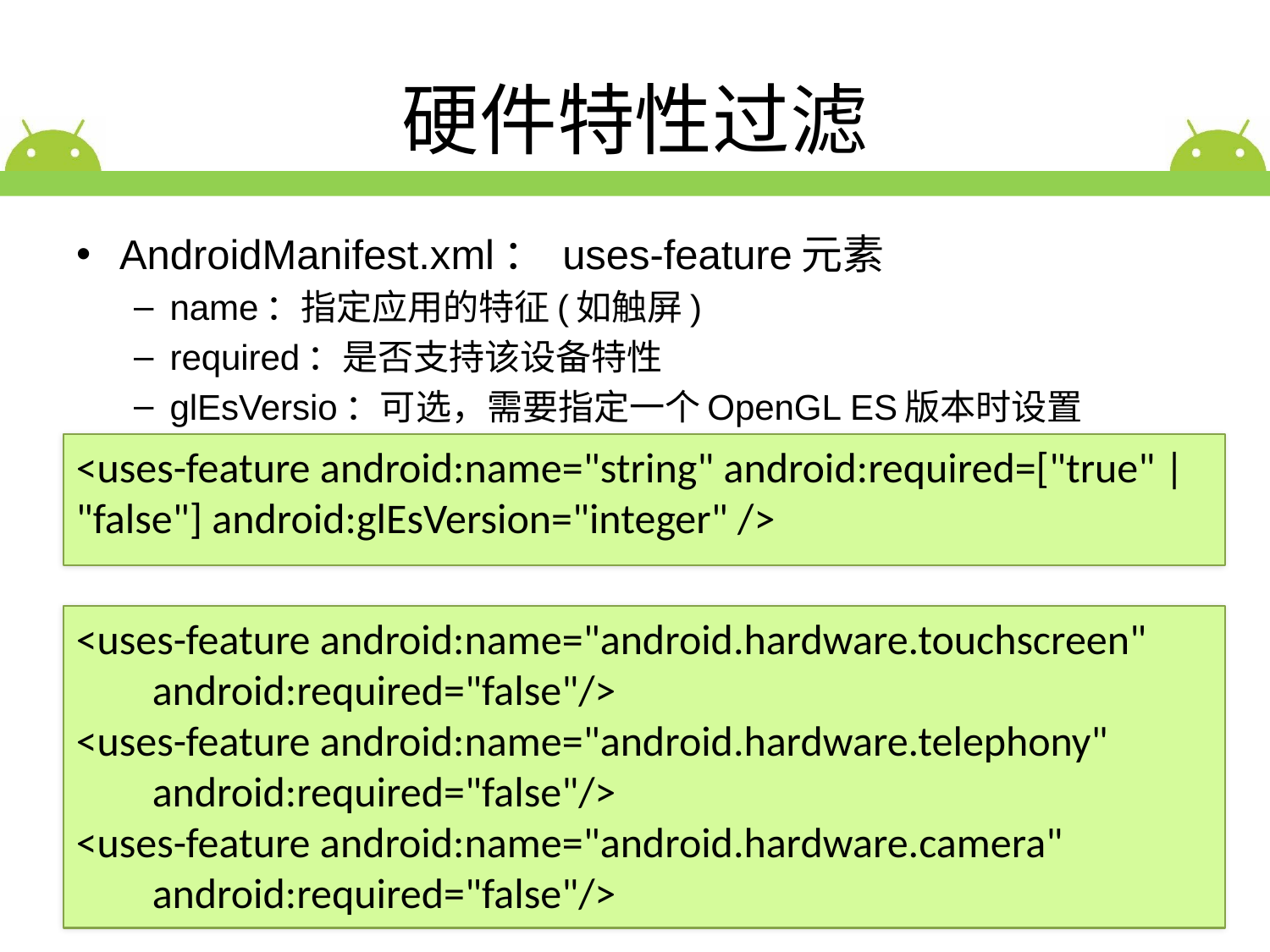

# 硬件特性过滤
AndroidManifest.xml： uses-feature元素
name：指定应用的特征(如触屏)
required：是否支持该设备特性
glEsVersio：可选，需要指定一个OpenGL ES版本时设置

<uses-feature android:name="string" android:required=["true" | "false"] android:glEsVersion="integer" />
<uses-feature android:name="android.hardware.touchscreen"
        android:required="false"/>
<uses-feature android:name="android.hardware.telephony"
        android:required="false"/>
<uses-feature android:name="android.hardware.camera"
        android:required="false"/>